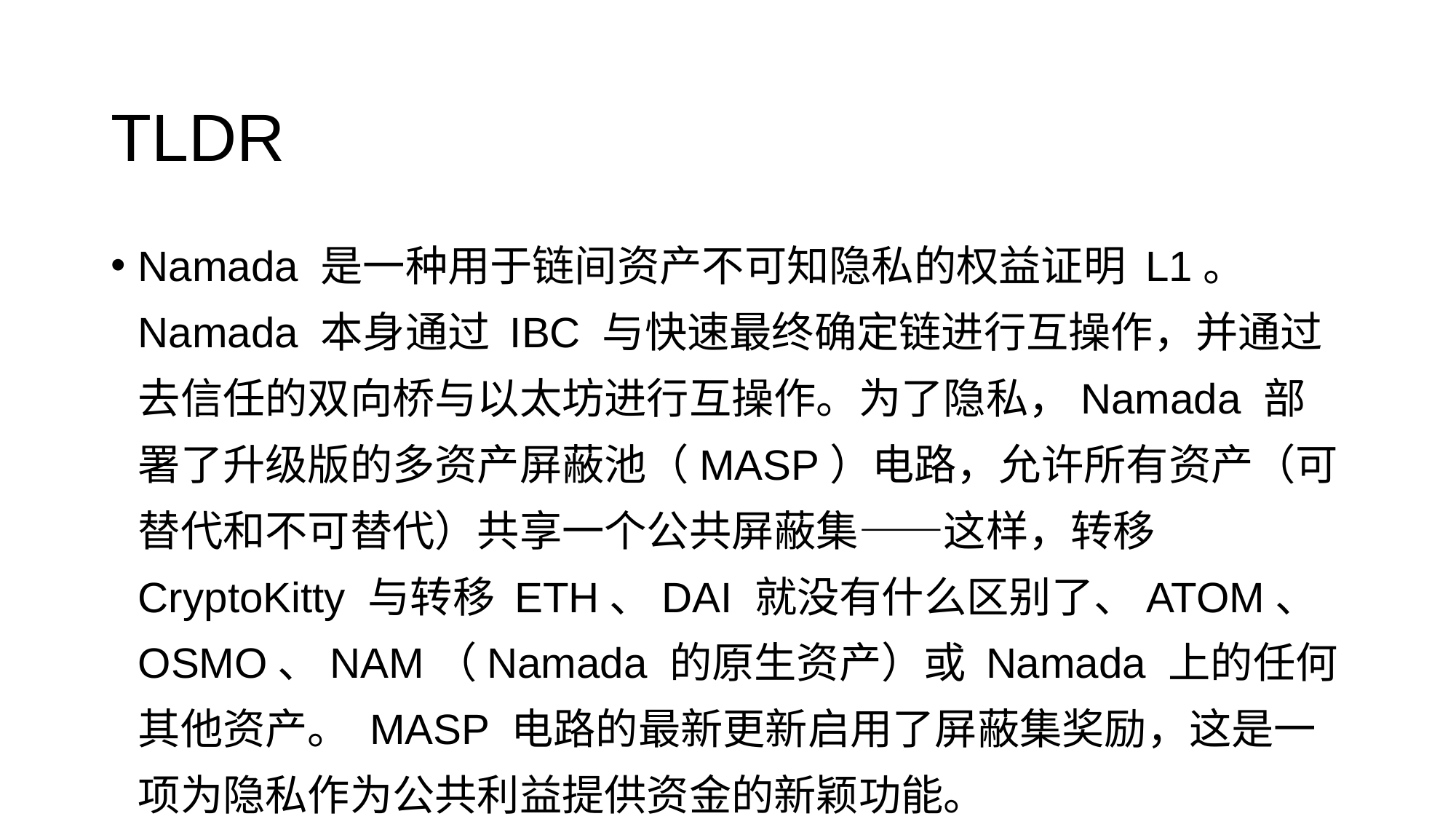

# TLDR
Namada 是一种用于链间资产不可知隐私的权益证明 L1。 Namada 本身通过 IBC 与快速最终确定链进行互操作，并通过去信任的双向桥与以太坊进行互操作。为了隐私，Namada 部署了升级版的多资产屏蔽池（MASP）电路，允许所有资产（可替代和不可替代）共享一个公共屏蔽集——这样，转移 CryptoKitty 与转移 ETH、DAI 就没有什么区别了、ATOM、OSMO、NAM（Namada 的原生资产）或 Namada 上的任何其他资产。 MASP 电路的最新更新启用了屏蔽集奖励，这是一项为隐私作为公共利益提供资金的新颖功能。